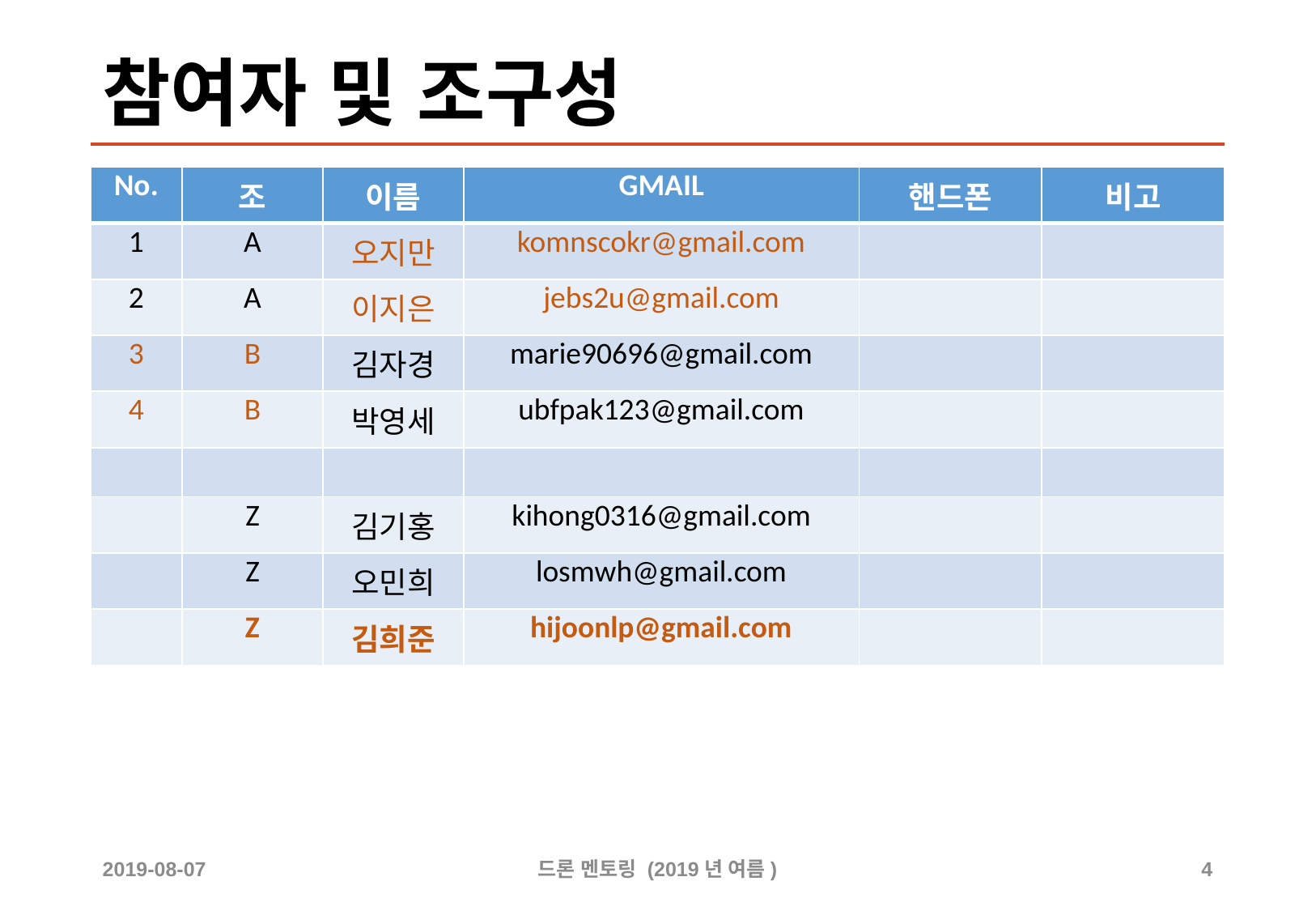

# 참여자 및 조구성
| No. | 조 | 이름 | GMAIL | 핸드폰 | 비고 |
| --- | --- | --- | --- | --- | --- |
| 1 | A | 오지만 | komnscokr@gmail.com |  |  |
| 2 | A | 이지은 | jebs2u@gmail.com |  |  |
| 3 | B | 김자경 | marie90696@gmail.com |  |  |
| 4 | B | 박영세 | ubfpak123@gmail.com |  |  |
|  |  |  |  |  |  |
|  | Z | 김기홍 | kihong0316@gmail.com |  |  |
|  | Z | 오민희 | losmwh@gmail.com |  |  |
|  | Z | 김희준 | hijoonlp@gmail.com |  |  |
2019-08-07
드론 멘토링 (2019년 여름)
4